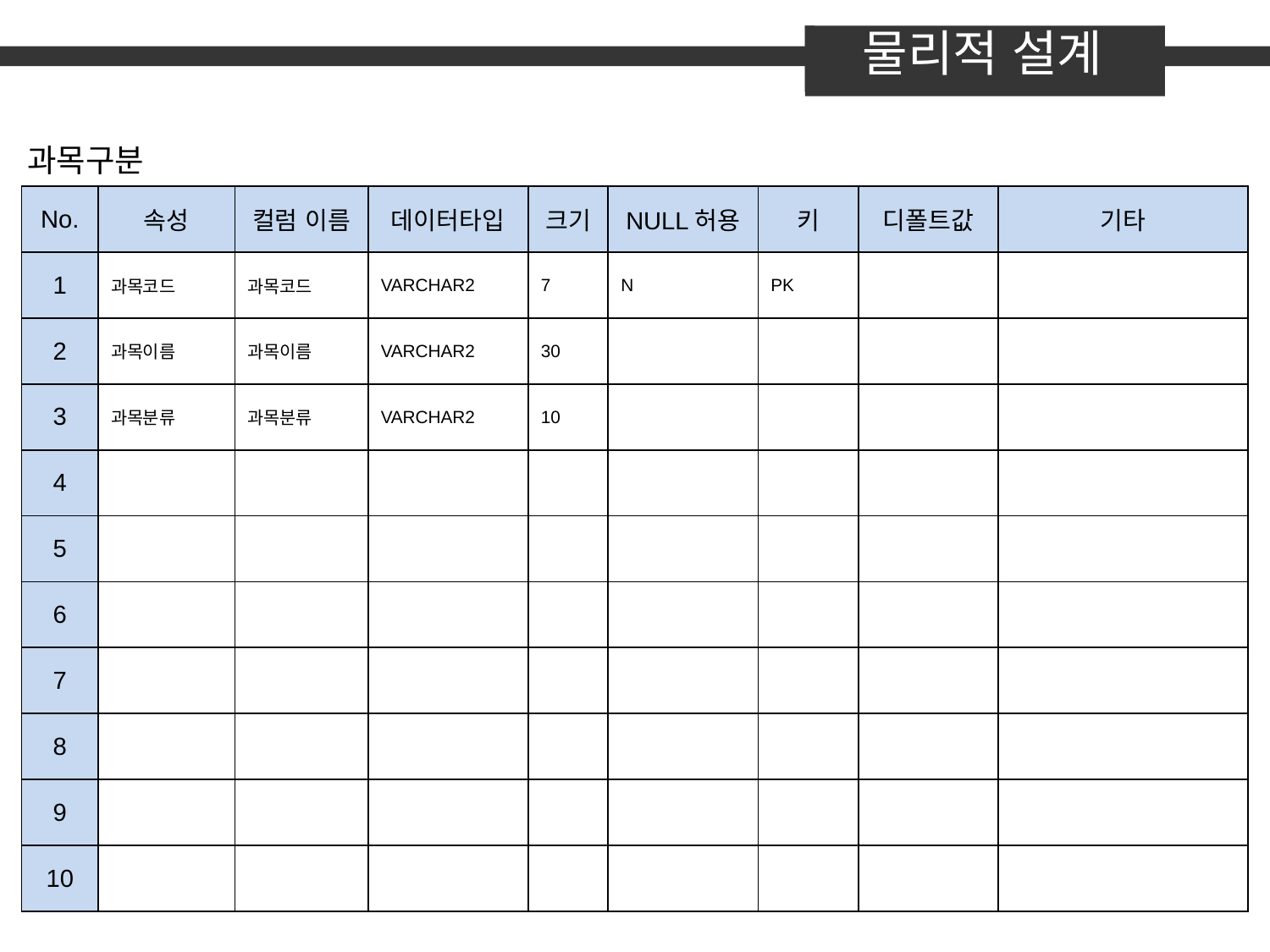

물리적 설계

과목구분
| No. | 속성 | 컬럼 이름 | 데이터타입 | 크기 | NULL허용 | 키 | 디폴트값 | 기타 |
| --- | --- | --- | --- | --- | --- | --- | --- | --- |
| 1 | 과목코드 | 과목코드 | VARCHAR2 | 7 | N | PK |  |  |
| 2 | 과목이름 | 과목이름 | VARCHAR2 | 30 |  |  |  |  |
| 3 | 과목분류 | 과목분류 | VARCHAR2 | 10 |  |  |  |  |
| 4 |  |  |  |  |  |  |  |  |
| 5 |  |  |  |  |  |  |  |  |
| 6 |  |  |  |  |  |  |  |  |
| 7 |  |  |  |  |  |  |  |  |
| 8 |  |  |  |  |  |  |  |  |
| 9 |  |  |  |  |  |  |  |  |
| 10 |  |  |  |  |  |  |  |  |
내부 스키마 (테이블구조명세서)…